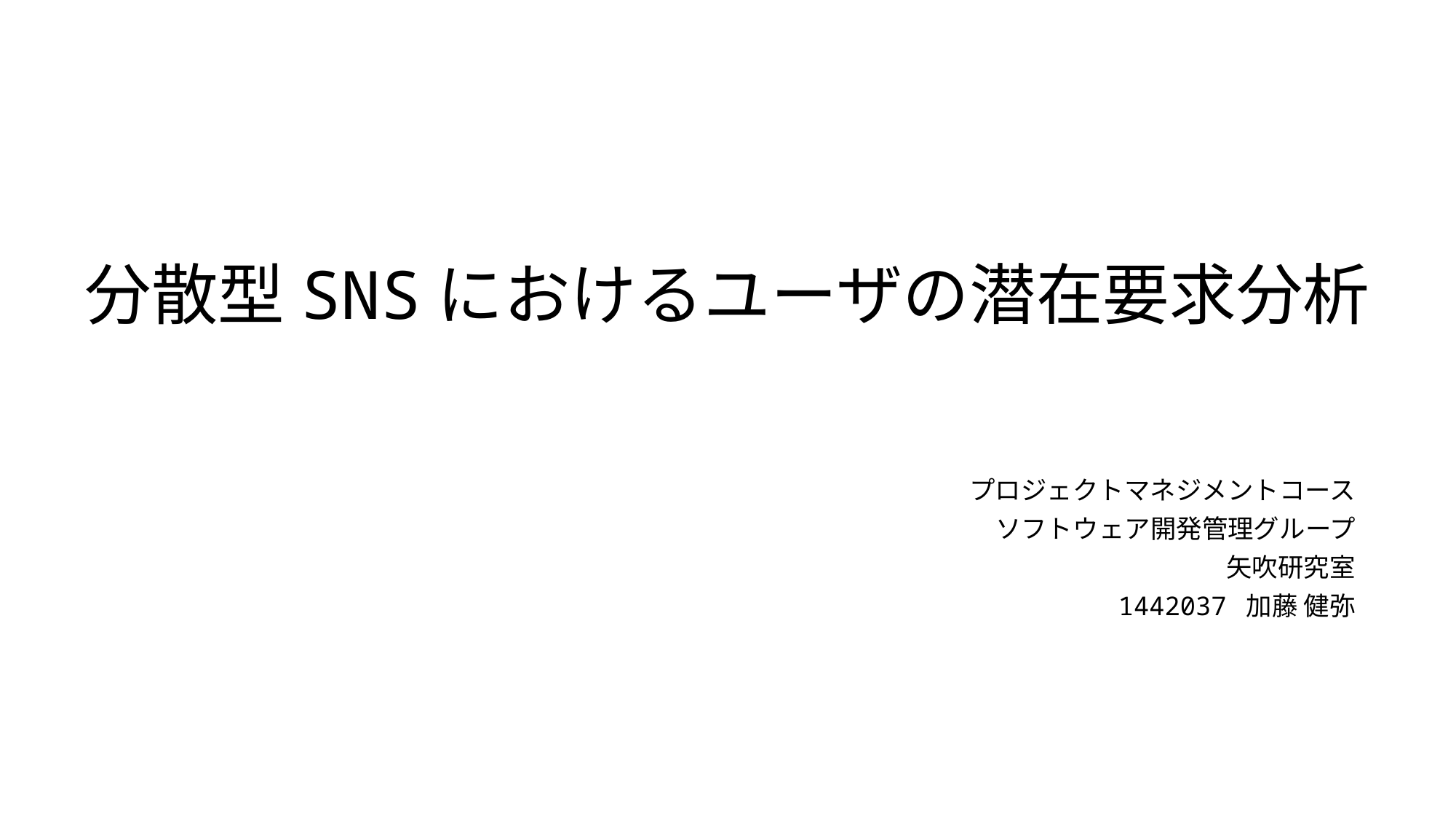

# 分散型SNSにおけるユーザの潜在要求分析

プロジェクトマネジメントコース
 ソフトウェア開発管理グループ
 矢吹研究室
 1442037 加藤 健弥